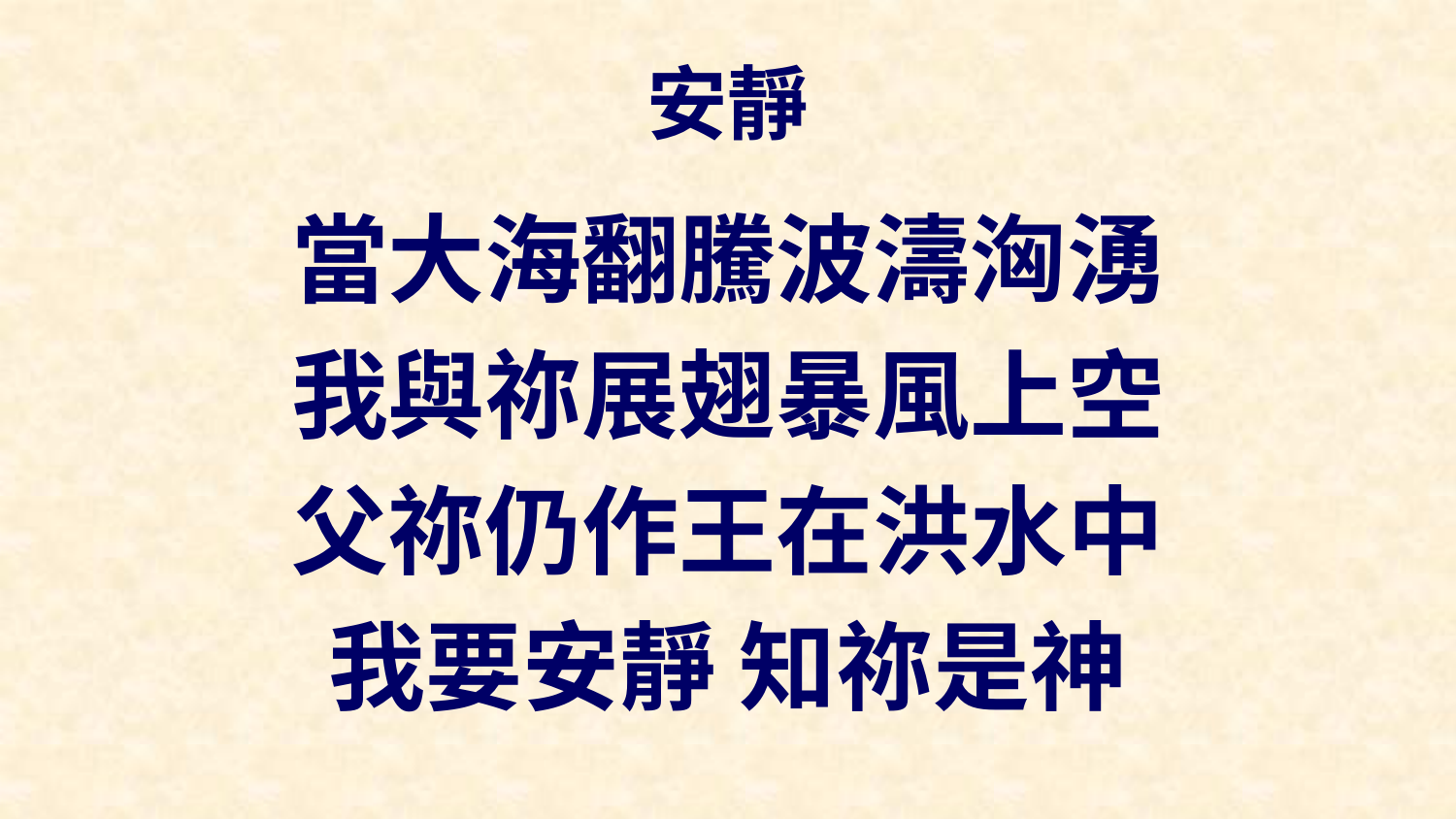

# 安靜
當大海翻騰波濤洶湧
我與祢展翅暴風上空
父祢仍作王在洪水中
我要安靜 知祢是神